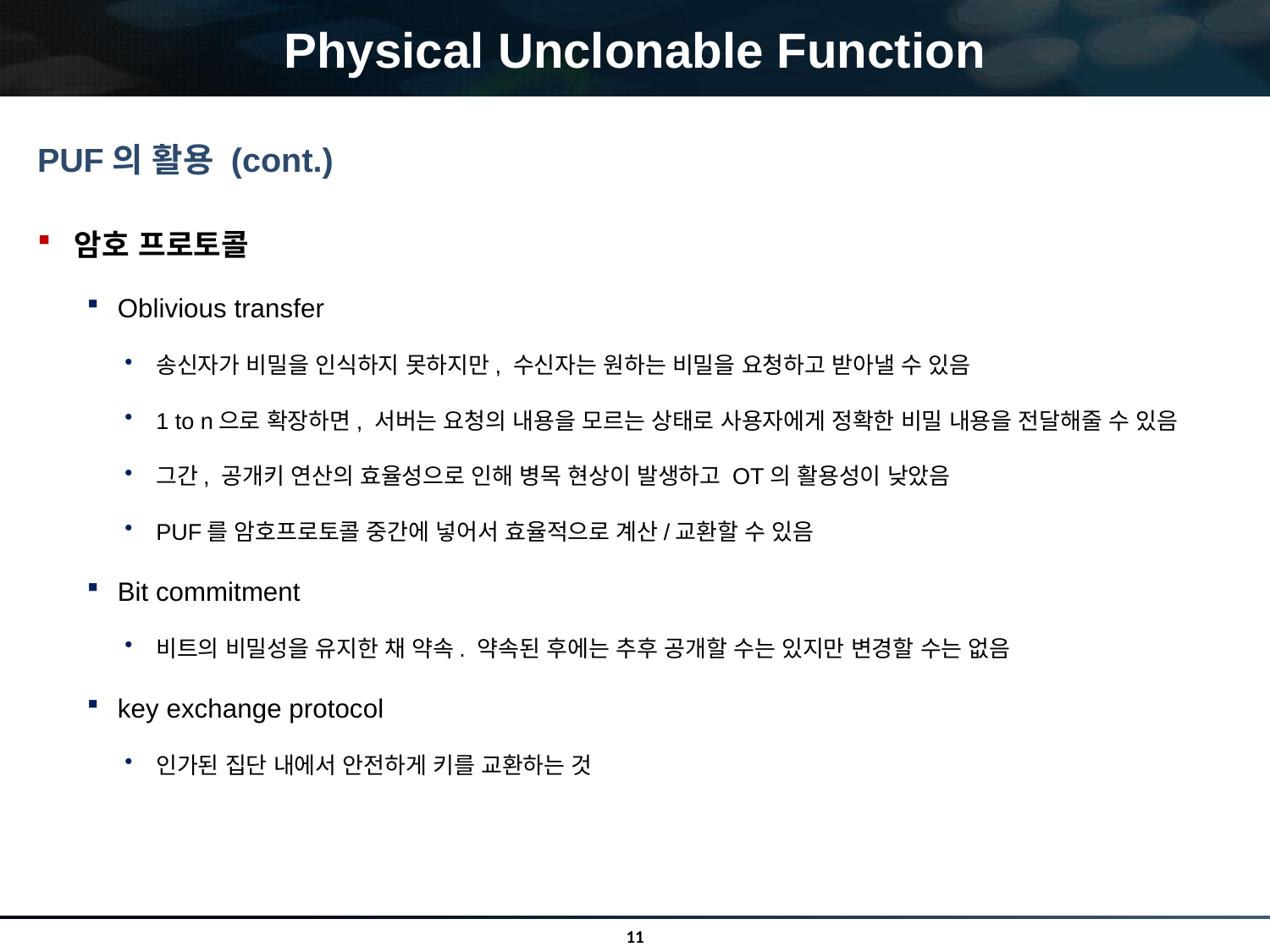

# Physical Unclonable Function
PUF의 활용 (cont.)
암호 프로토콜
Oblivious transfer
송신자가 비밀을 인식하지 못하지만, 수신자는 원하는 비밀을 요청하고 받아낼 수 있음
1 to n으로 확장하면, 서버는 요청의 내용을 모르는 상태로 사용자에게 정확한 비밀 내용을 전달해줄 수 있음
그간, 공개키 연산의 효율성으로 인해 병목 현상이 발생하고 OT의 활용성이 낮았음
PUF를 암호프로토콜 중간에 넣어서 효율적으로 계산/교환할 수 있음
Bit commitment
비트의 비밀성을 유지한 채 약속. 약속된 후에는 추후 공개할 수는 있지만 변경할 수는 없음
key exchange protocol
인가된 집단 내에서 안전하게 키를 교환하는 것